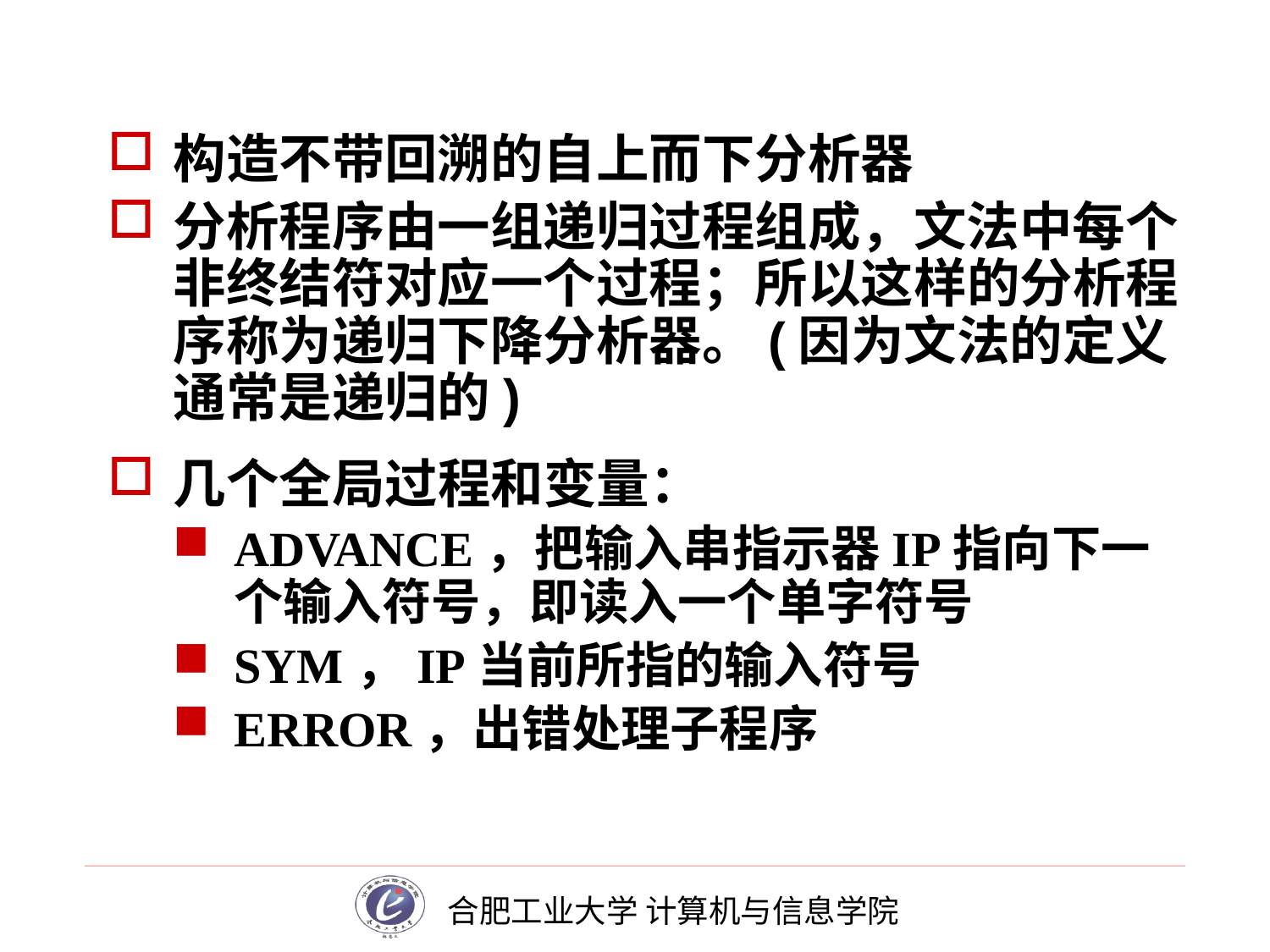

# 构造不带回溯的自上而下分析器
分析程序由一组递归过程组成，文法中每个非终结符对应一个过程；所以这样的分析程序称为递归下降分析器。(因为文法的定义通常是递归的)
几个全局过程和变量：
ADVANCE，把输入串指示器IP指向下一个输入符号，即读入一个单字符号
SYM，IP当前所指的输入符号
ERROR，出错处理子程序